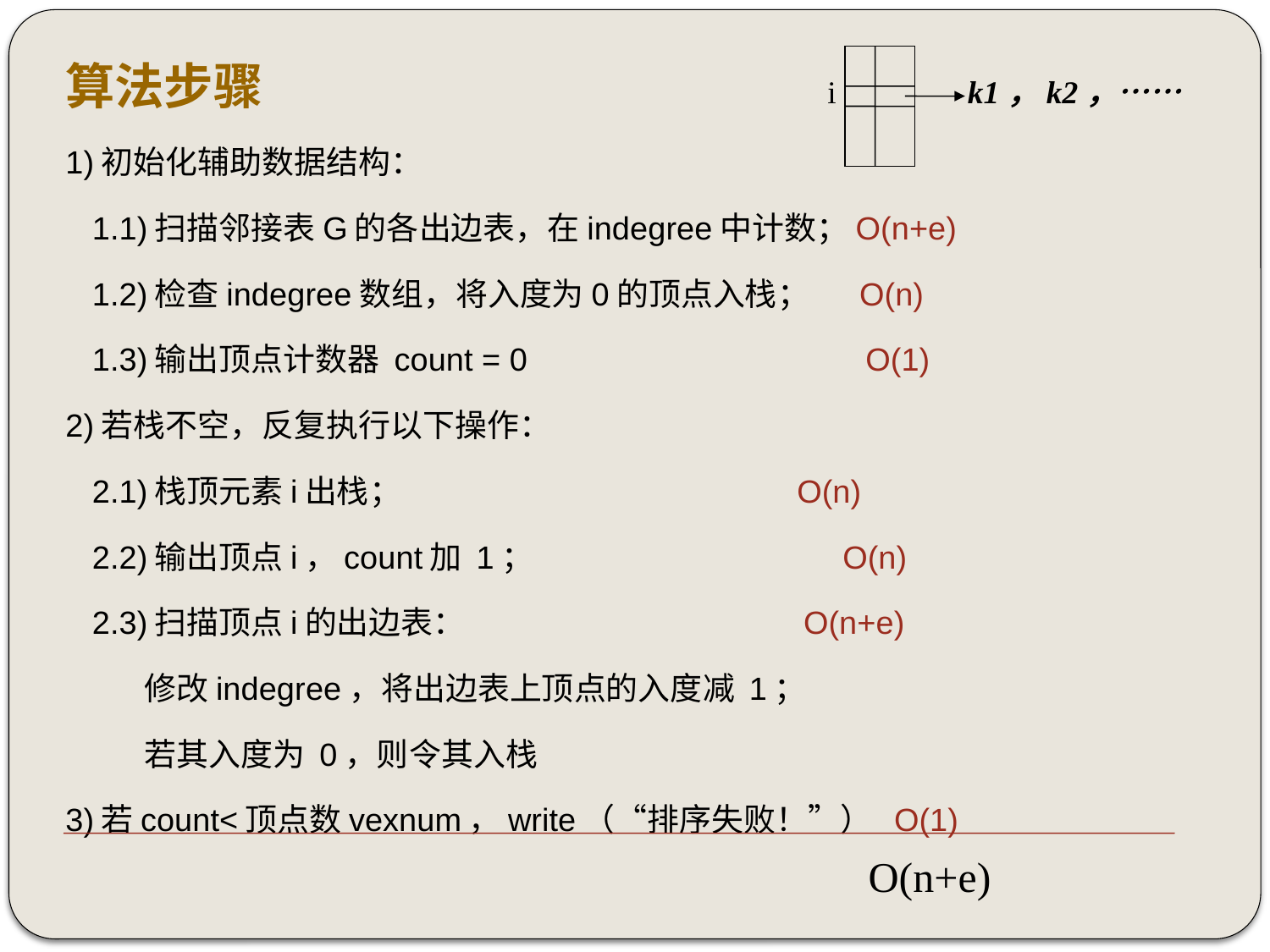

i
k1，k2，……

# 算法步骤
1)初始化辅助数据结构：
   1.1)扫描邻接表G的各出边表，在indegree中计数；O(n+e)
   1.2)检查indegree数组，将入度为0的顶点入栈；      O(n)
   1.3)输出顶点计数器 count = 0                                      O(1)
2)若栈不空，反复执行以下操作：
   2.1)栈顶元素i出栈；                                                      O(n)
   2.2)输出顶点i，count加 1；                                          O(n)
   2.3)扫描顶点i的出边表：                                              O(n+e)
          修改indegree，将出边表上顶点的入度减 1；
          若其入度为 0，则令其入栈
3)若count<顶点数vexnum，write（“排序失败！”）  O(1)

O(n+e)